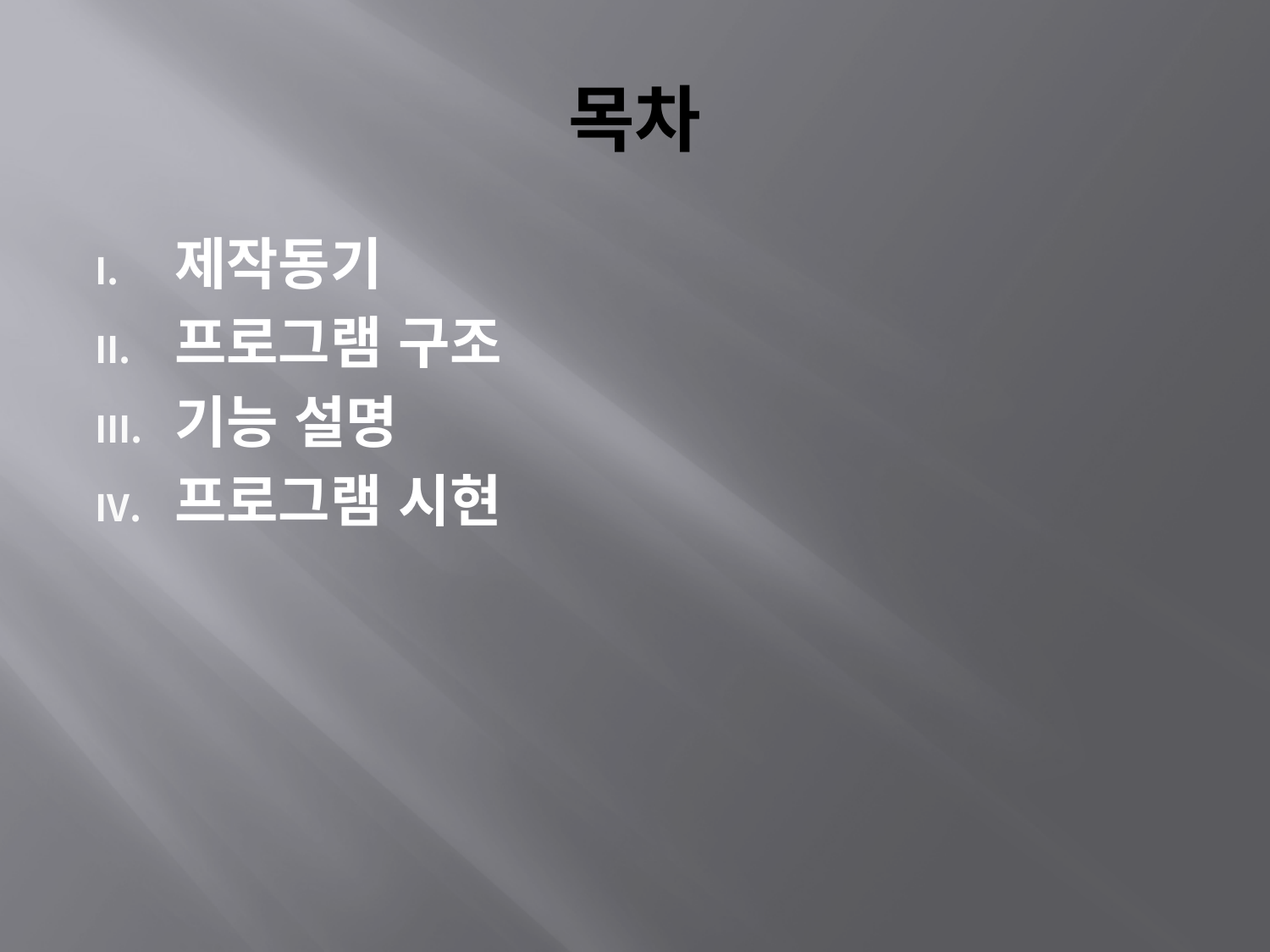

# 목차
제작동기
프로그램 구조
기능 설명
프로그램 시현